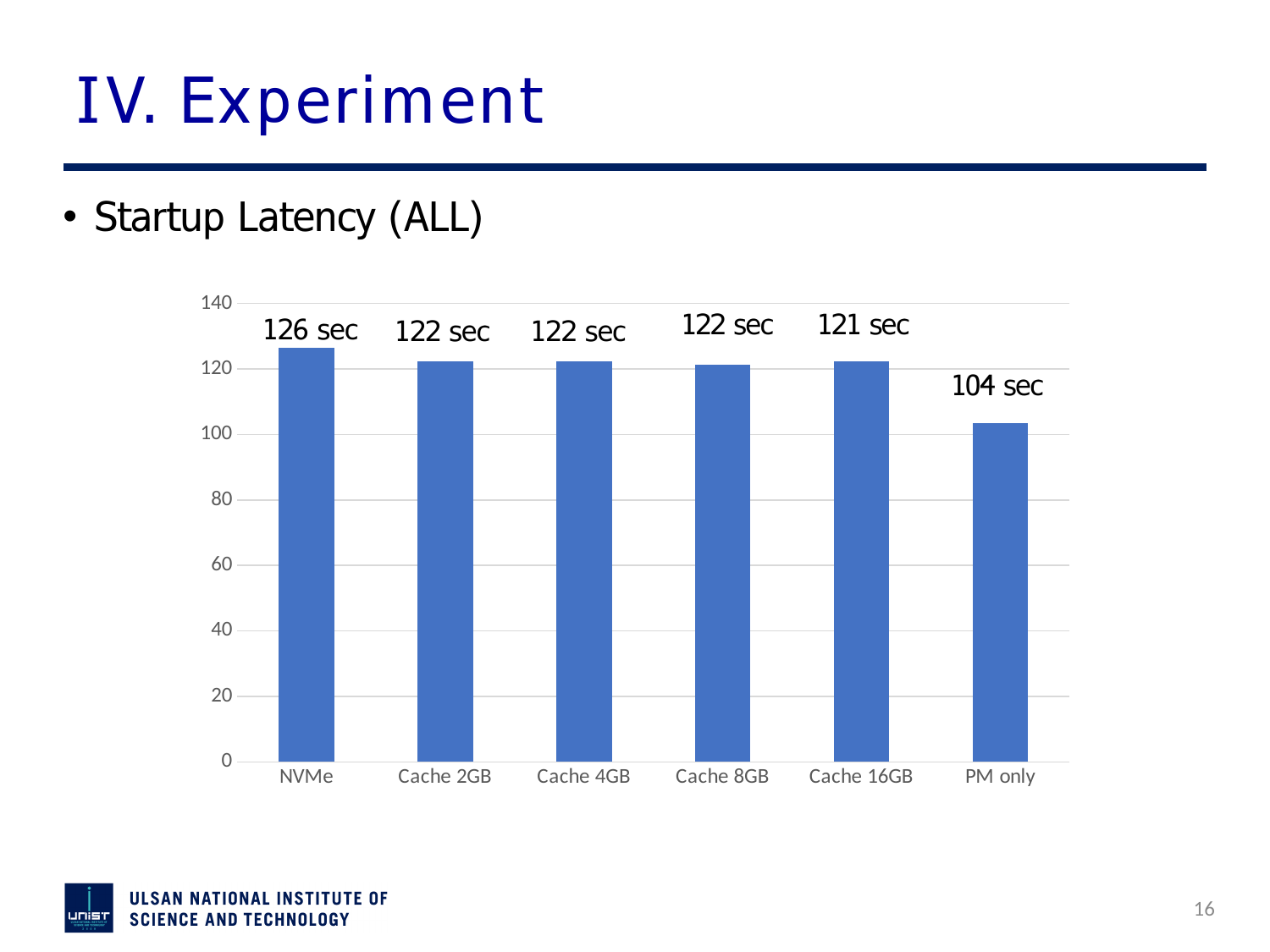

# IV. Experiment
Startup Latency (ALL)

### Chart

| Category | 계열 1 |
|---|---|
| NVMe | 126.38 |
| Cache 2GB | 122.27 |
| Cache 4GB | 122.26 |
| Cache 8GB | 121.2 |
| Cache 16GB | 122.23 |
| PM only | 103.4 |
126 sec
122 sec
122 sec